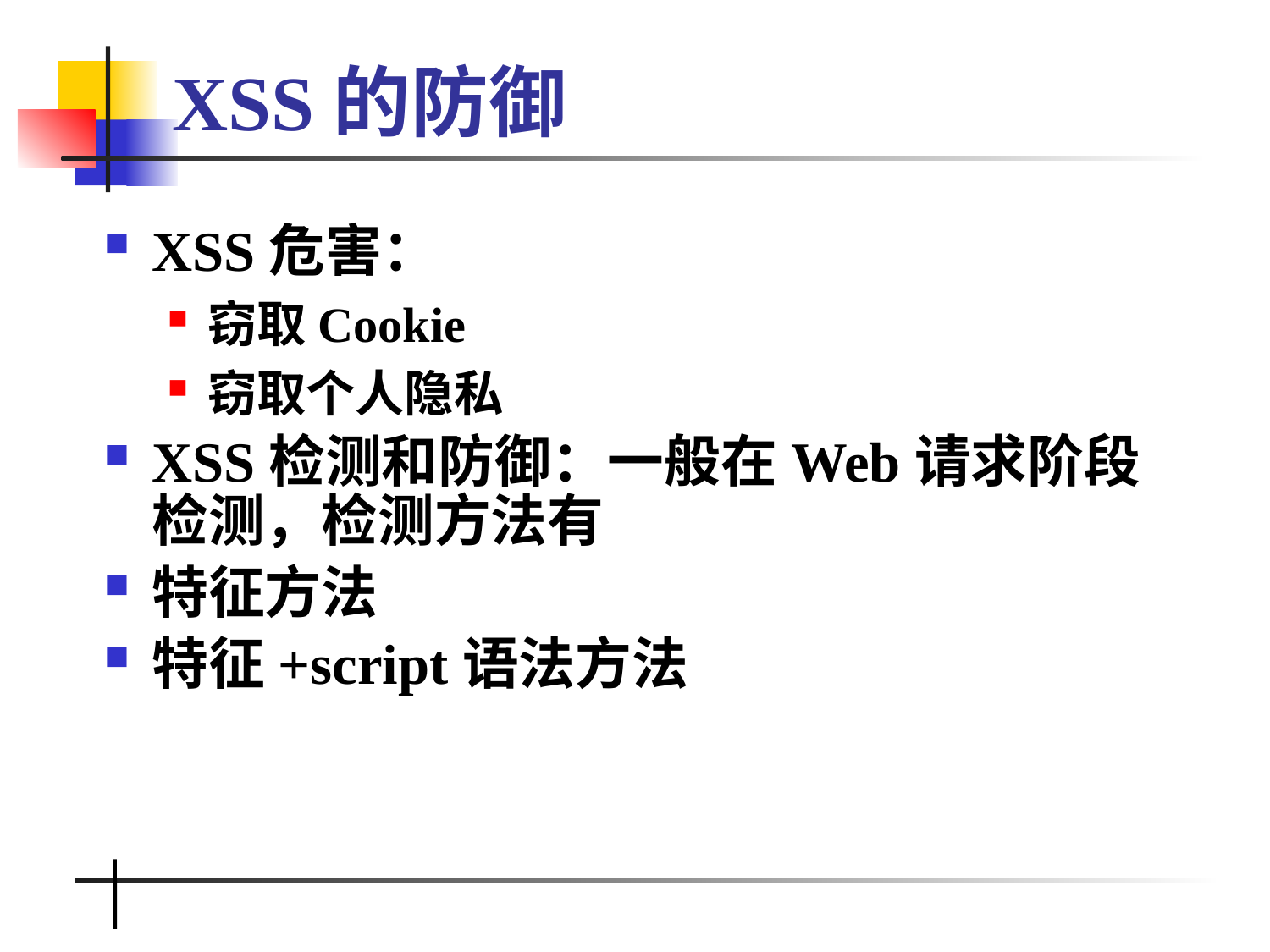

# XSS的防御
XSS危害：
窃取Cookie
窃取个人隐私
XSS检测和防御：一般在Web请求阶段检测，检测方法有
特征方法
特征+script语法方法